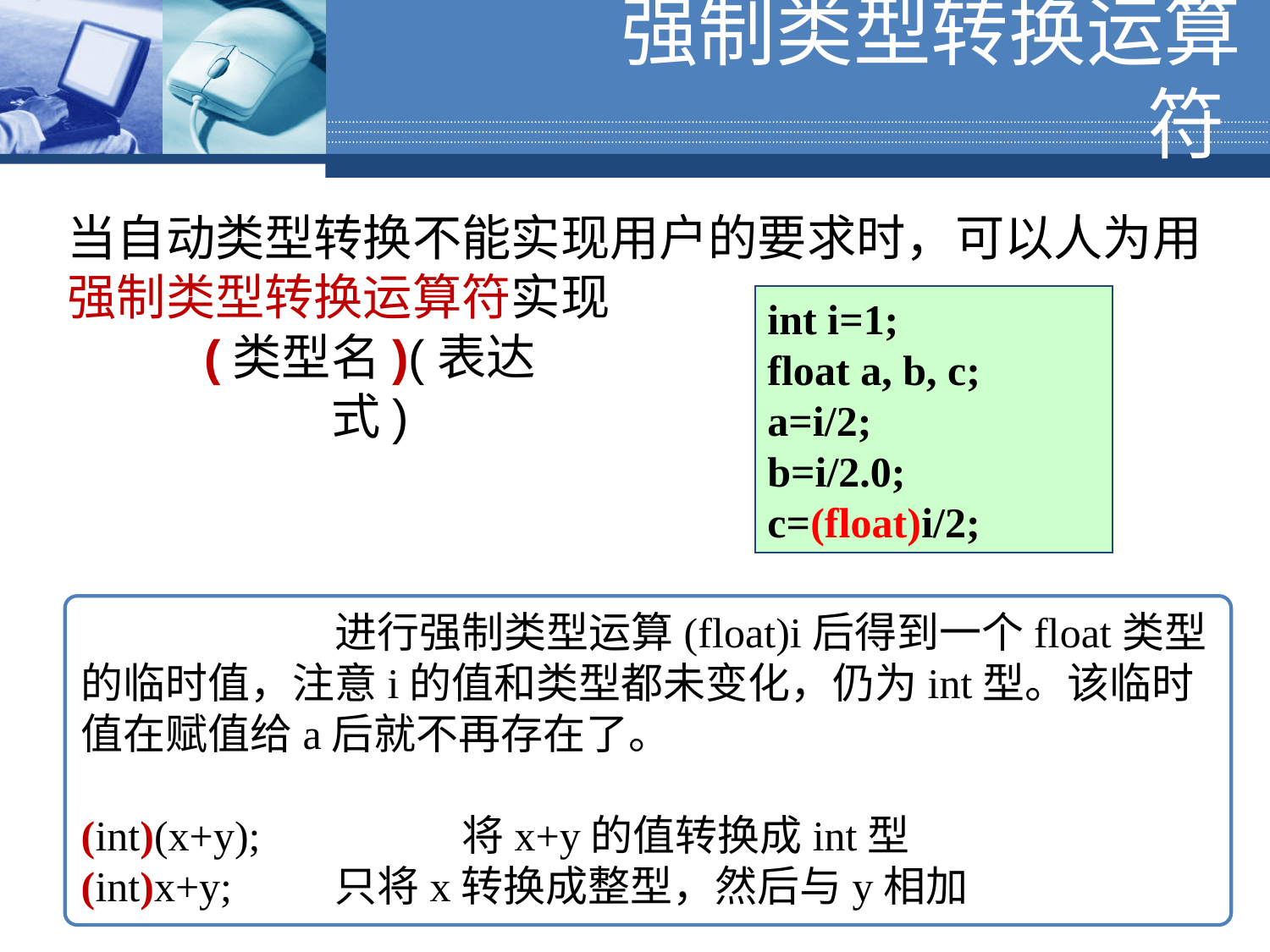

# 强制类型转换运算符
当自动类型转换不能实现用户的要求时，可以人为用强制类型转换运算符实现
int i=1;
float a, b, c;
a=i/2;
b=i/2.0;
c=(float)i/2;
(类型名)(表达式)
		进行强制类型运算(float)i后得到一个float类型的临时值，注意i的值和类型都未变化，仍为int型。该临时值在赋值给a后就不再存在了。

(int)(x+y);		将x+y的值转换成int型
(int)x+y;     	只将x转换成整型，然后与y相加